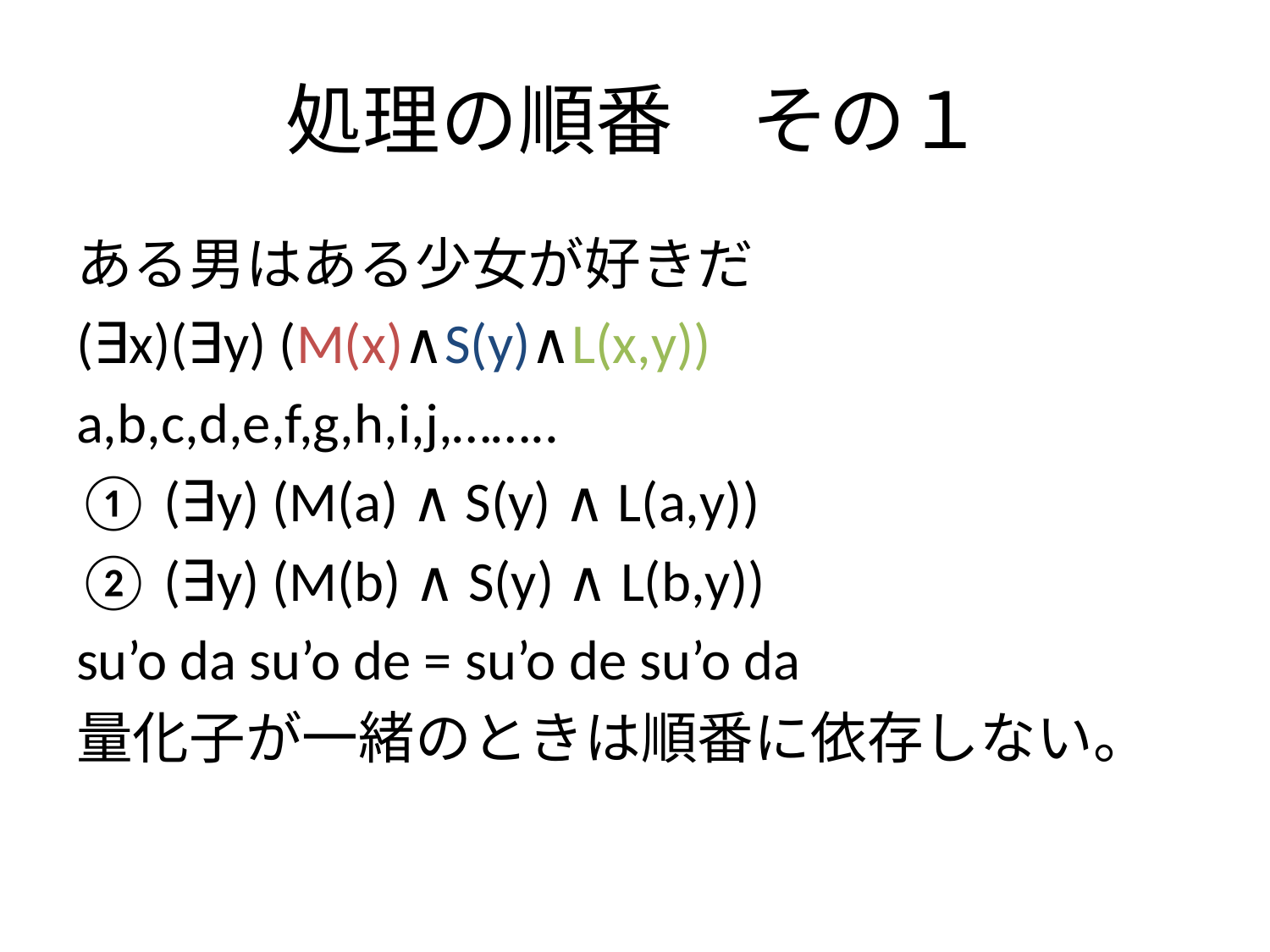

# 処理の順番　その１
ある男はある少女が好きだ
(∃x)(∃y) (M(x)∧S(y)∧L(x,y))
a,b,c,d,e,f,g,h,i,j,……..
① (∃y) (M(a) ∧ S(y) ∧ L(a,y))
② (∃y) (M(b) ∧ S(y) ∧ L(b,y))
su’o da su’o de = su’o de su’o da
量化子が一緒のときは順番に依存しない。